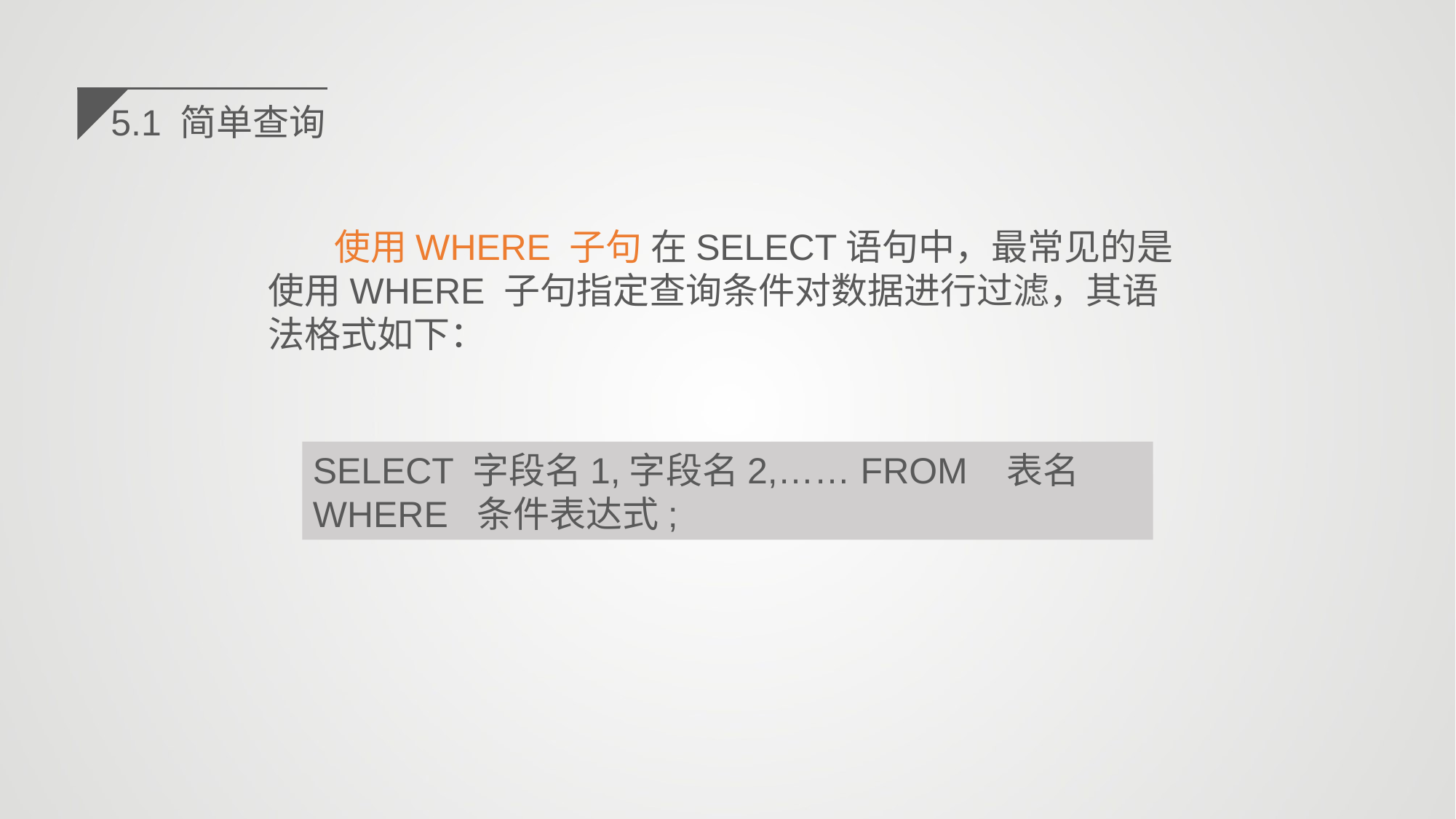

5.1 简单查询

       使用WHERE 子句 在SELECT语句中，最常见的是使用WHERE 子句指定查询条件对数据进行过滤，其语法格式如下：
SELECT 字段名1,字段名2,…… FROM   表名
WHERE  条件表达式;